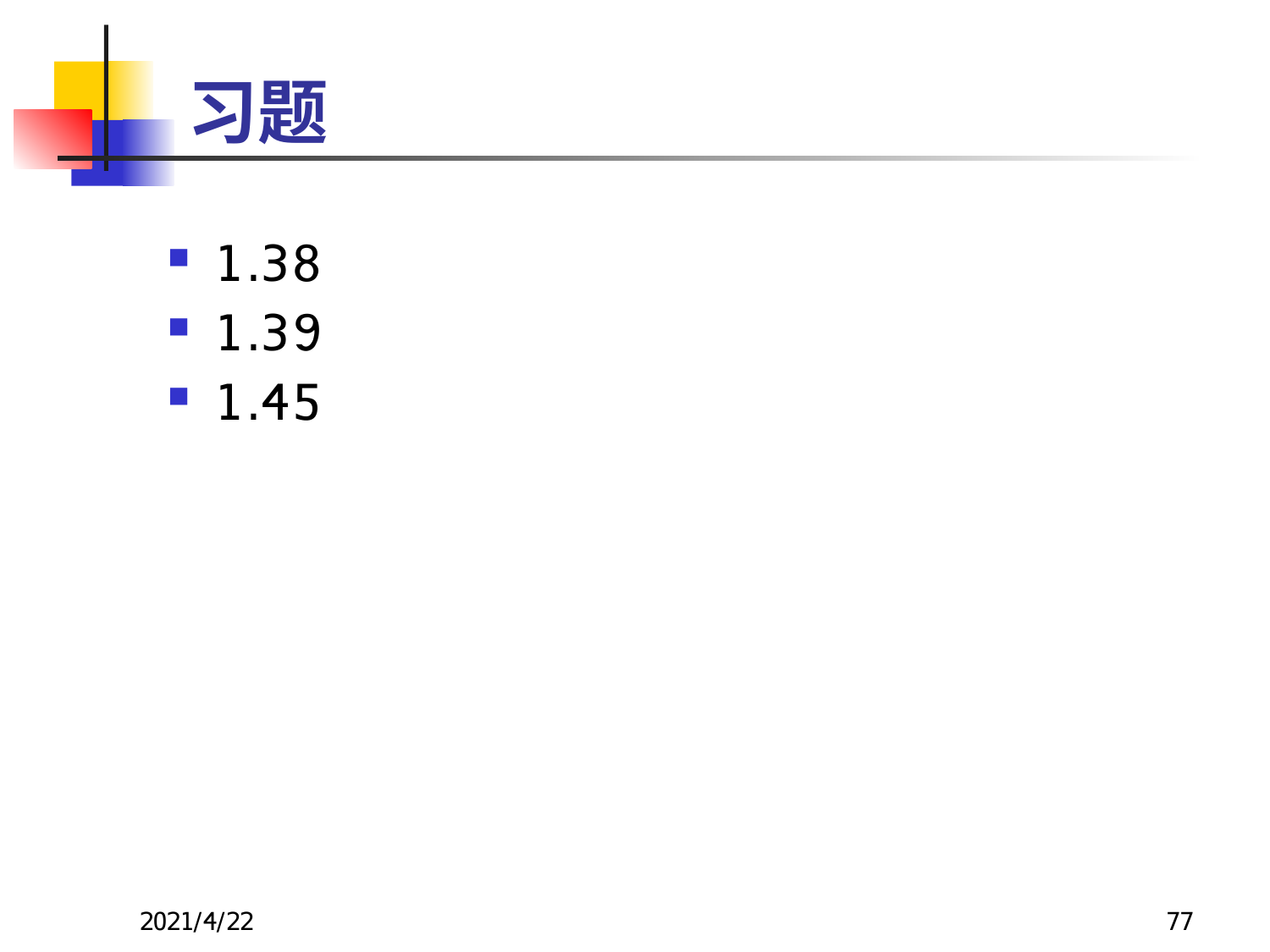

# 习题
1.38
1.39
1.45

2021/4/22
77